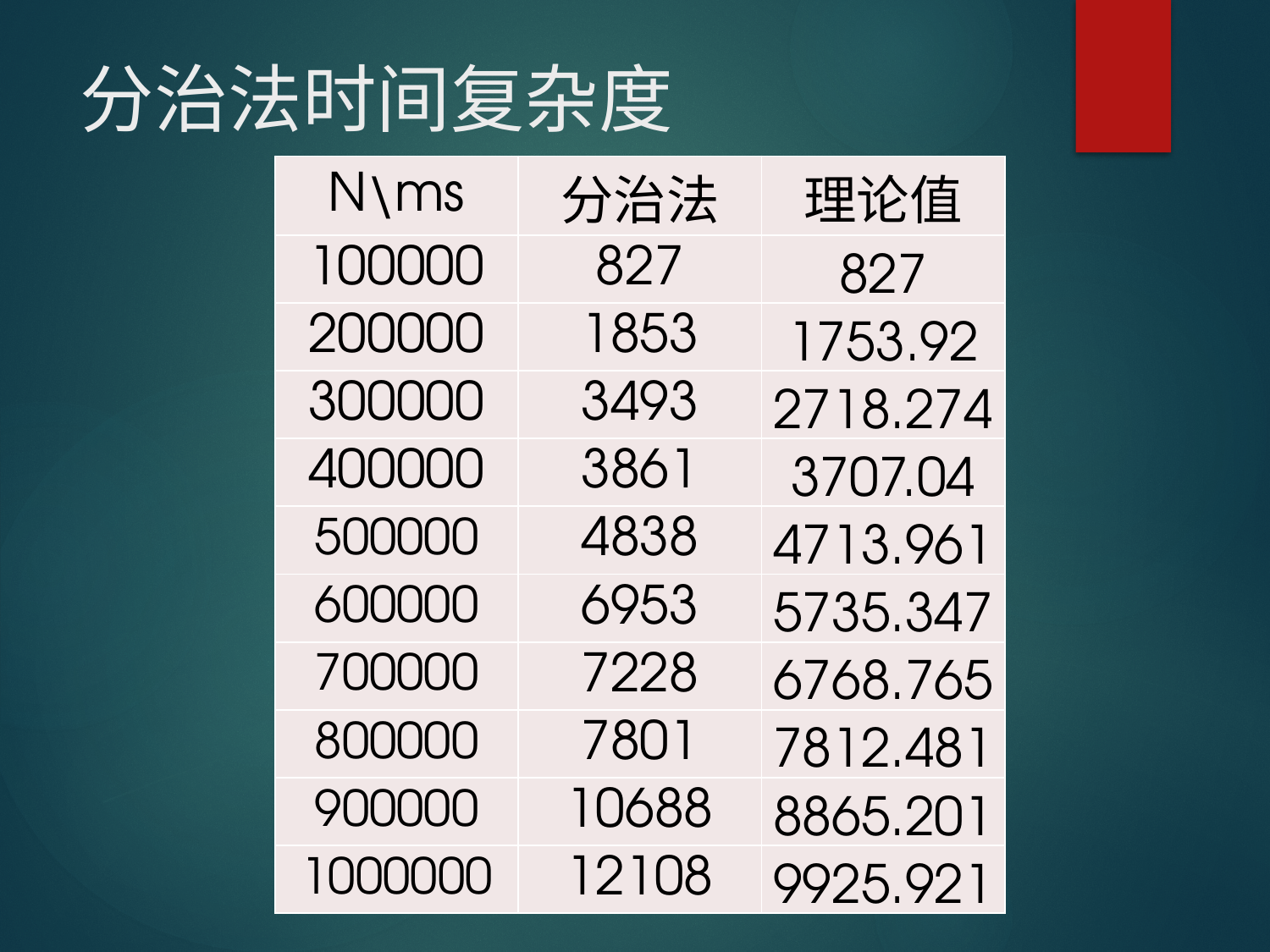

# 分治法时间复杂度
| N\ms | 分治法 | 理论值 |
| --- | --- | --- |
| 100000 | 827 | 827 |
| 200000 | 1853 | 1753.92 |
| 300000 | 3493 | 2718.274 |
| 400000 | 3861 | 3707.04 |
| 500000 | 4838 | 4713.961 |
| 600000 | 6953 | 5735.347 |
| 700000 | 7228 | 6768.765 |
| 800000 | 7801 | 7812.481 |
| 900000 | 10688 | 8865.201 |
| 1000000 | 12108 | 9925.921 |